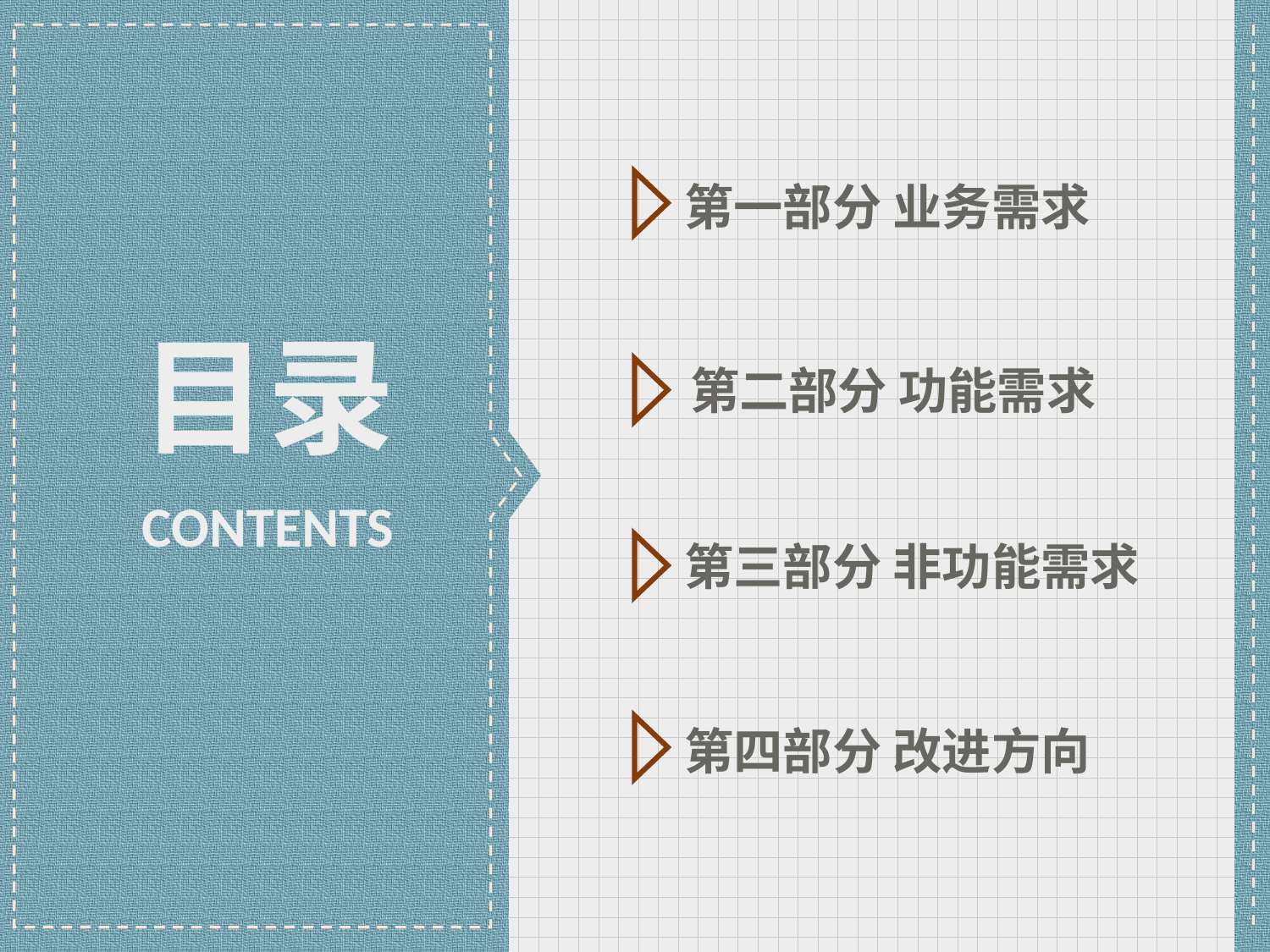

第一部分 业务需求

目录
第二部分 功能需求

CONTENTS
第三部分 非功能需求

第四部分 改进方向